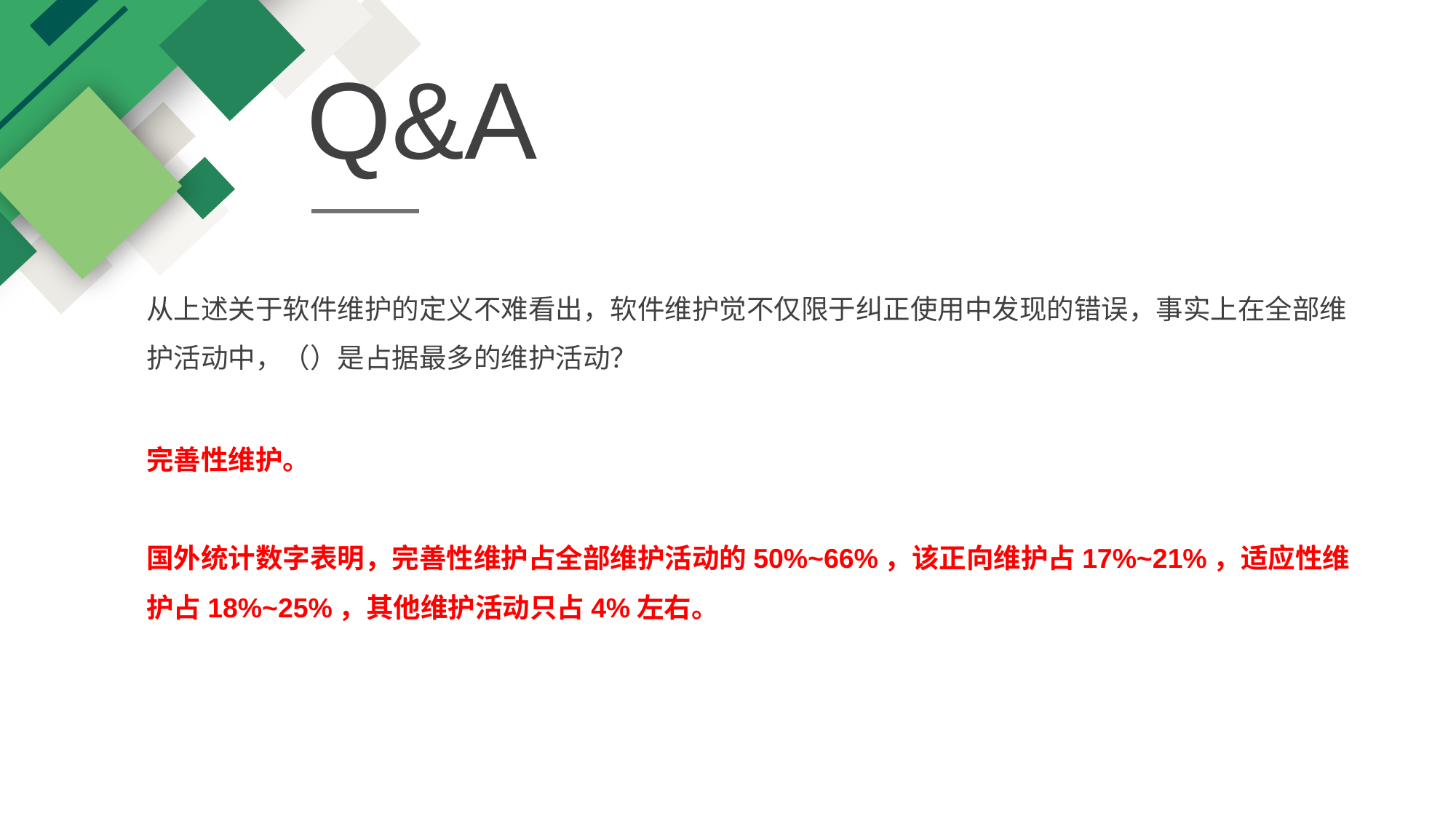

Q&A
从上述关于软件维护的定义不难看出，软件维护觉不仅限于纠正使用中发现的错误，事实上在全部维护活动中，（）是占据最多的维护活动？
完善性维护。

国外统计数字表明，完善性维护占全部维护活动的50%~66%，该正向维护占17%~21%，适应性维护占18%~25%，其他维护活动只占4%左右。